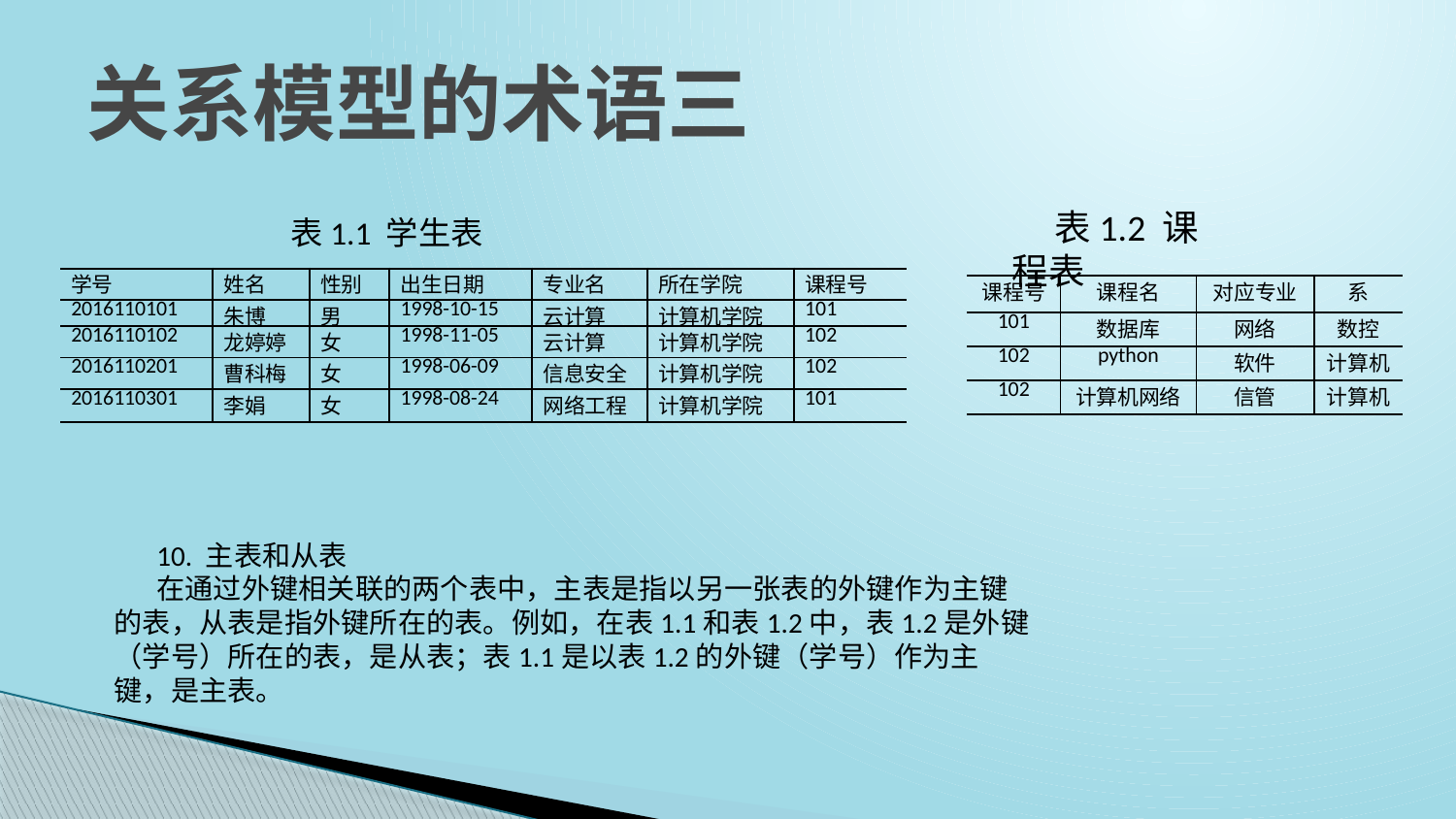

# 关系模型的术语三
表1.2 课程表
表1.1 学生表
| 学号 | 姓名 | 性别 | 出生日期 | 专业名 | 所在学院 | 课程号 |
| --- | --- | --- | --- | --- | --- | --- |
| 2016110101 | 朱博 | 男 | 1998-10-15 | 云计算 | 计算机学院 | 101 |
| 2016110102 | 龙婷婷 | 女 | 1998-11-05 | 云计算 | 计算机学院 | 102 |
| 2016110201 | 曹科梅 | 女 | 1998-06-09 | 信息安全 | 计算机学院 | 102 |
| 2016110301 | 李娟 | 女 | 1998-08-24 | 网络工程 | 计算机学院 | 101 |
| 课程号 | 课程名 | 对应专业 | 系 |
| --- | --- | --- | --- |
| 101 | 数据库 | 网络 | 数控 |
| 102 | python | 软件 | 计算机 |
| 102 | 计算机网络 | 信管 | 计算机 |
10. 主表和从表
在通过外键相关联的两个表中，主表是指以另一张表的外键作为主键的表，从表是指外键所在的表。例如，在表1.1和表1.2中，表1.2是外键（学号）所在的表，是从表；表1.1是以表1.2的外键（学号）作为主键，是主表。
8